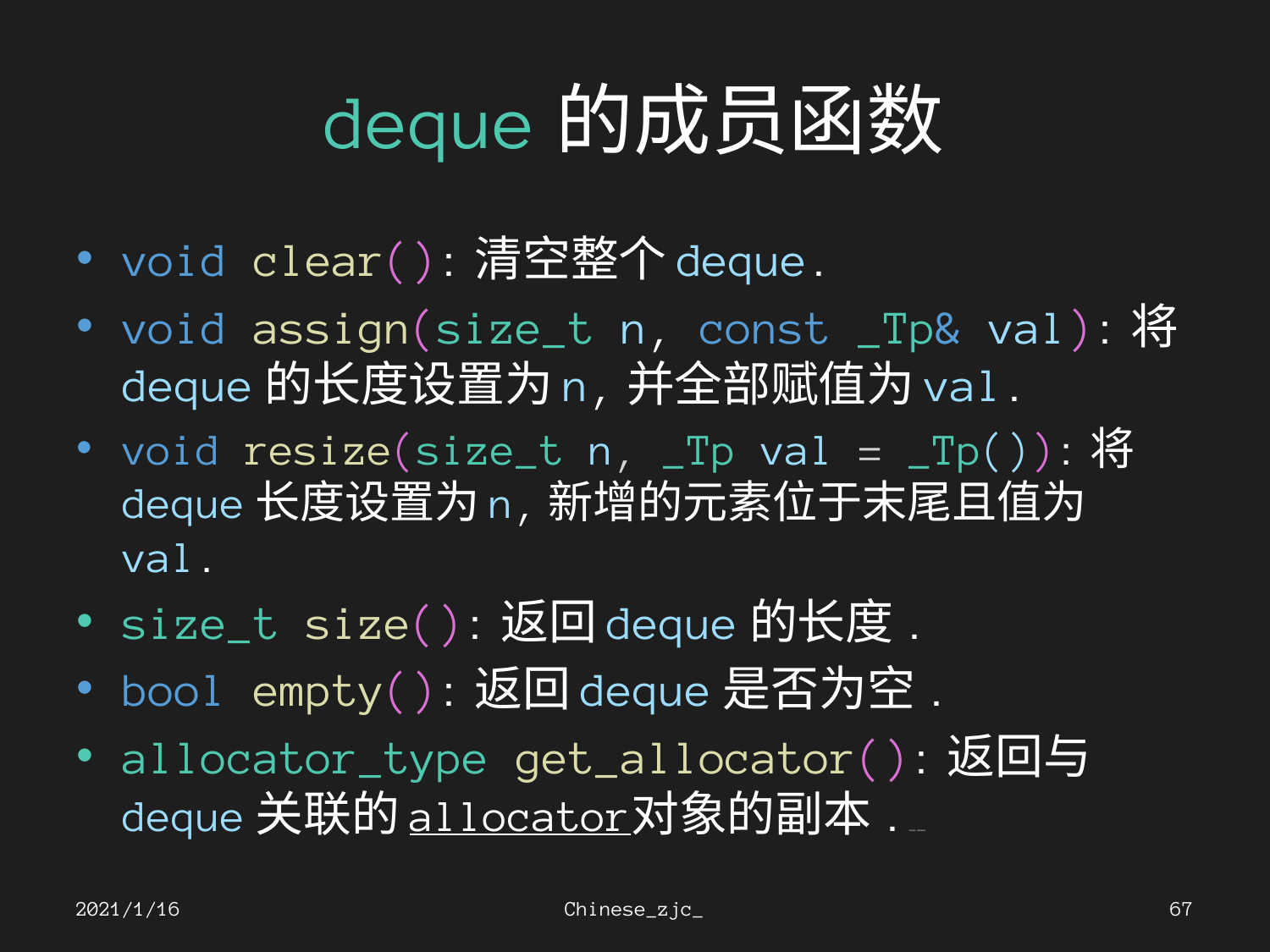

# deque的成员函数
void clear():清空整个deque.
void assign(size_t n, const _Tp& val):将deque的长度设置为n,并全部赋值为val.
void resize(size_t n, _Tp val = _Tp()):将deque长度设置为n,新增的元素位于末尾且值为val.
size_t size():返回deque的长度.
bool empty():返回deque是否为空.
allocator_type get_allocator():返回与deque关联的allocator对象的副本.(我不会用,不做详细介绍)
2021/1/16
Chinese_zjc_
67